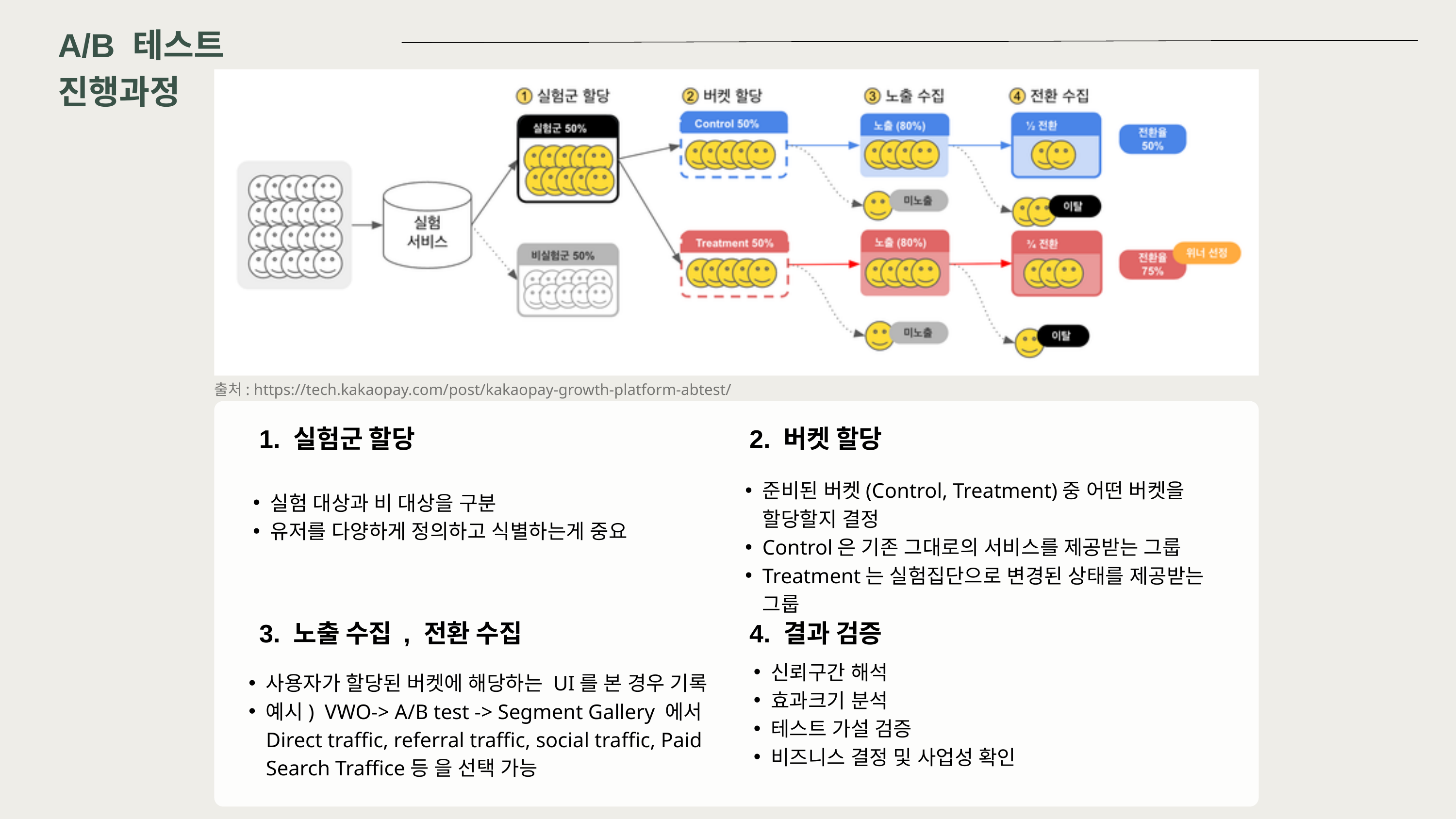

A/B 테스트 진행과정

출처: https://tech.kakaopay.com/post/kakaopay-growth-platform-abtest/

1. 실험군 할당
2. 버켓 할당
준비된 버켓(Control, Treatment)중 어떤 버켓을          할당할지 결정
Control은 기존 그대로의 서비스를 제공받는 그룹
Treatment는 실험집단으로 변경된 상태를 제공받는 그룹
실험 대상과 비 대상을 구분
유저를 다양하게 정의하고 식별하는게 중요
3. 노출 수집 , 전환 수집
4. 결과 검증
신뢰구간 해석
효과크기 분석
테스트 가설 검증
비즈니스 결정 및 사업성 확인
사용자가 할당된 버켓에 해당하는 UI를 본 경우 기록
예시)  VWO-> A/B test -> Segment Gallery 에서Direct traffic, referral traffic, social traffic, Paid Search Traffice등 을 선택 가능